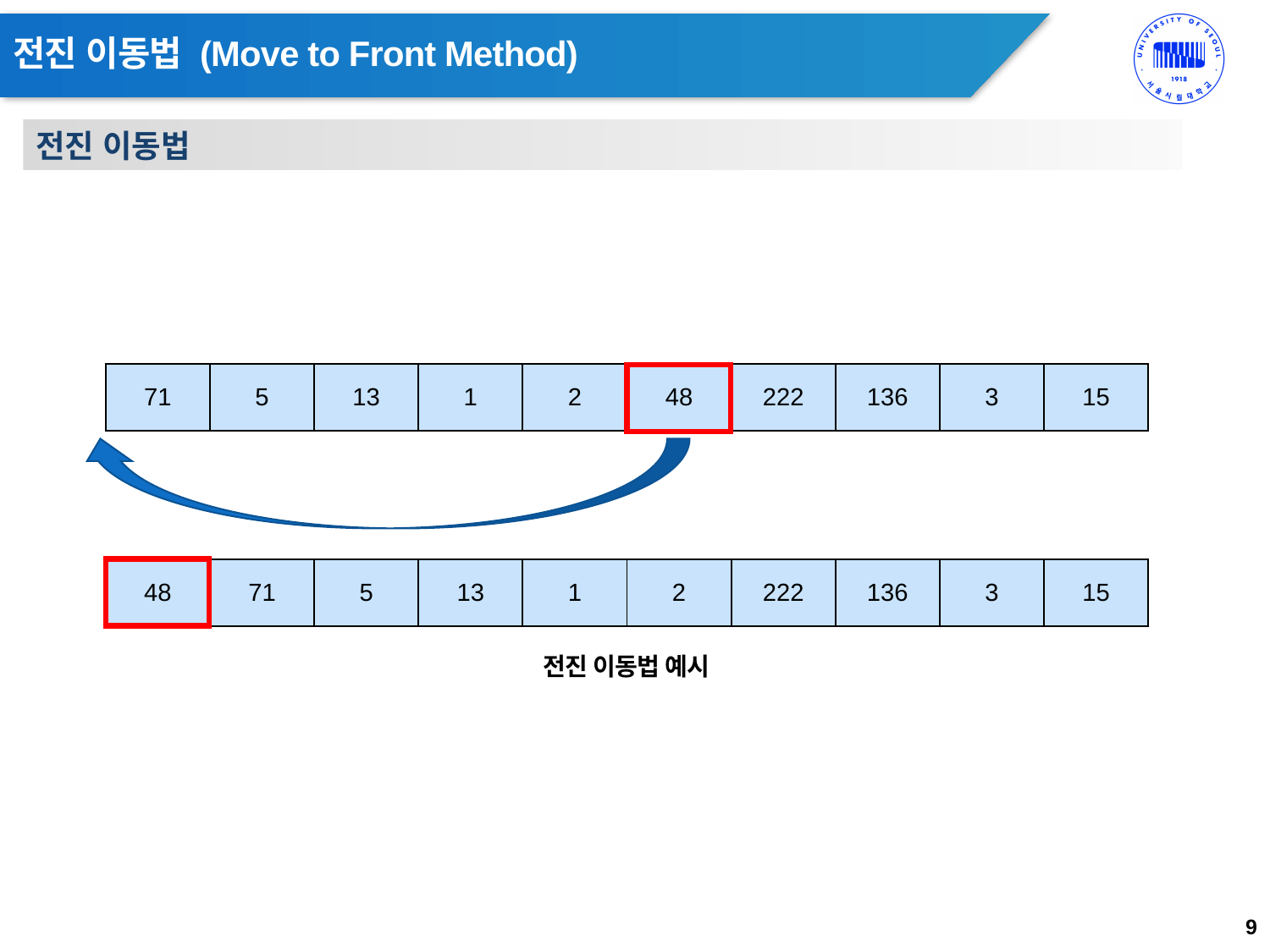

# 전진 이동법 (Move to Front Method)
전진 이동법
| 71 | 5 | 13 | 1 | 2 | 48 | 222 | 136 | 3 | 15 |
| --- | --- | --- | --- | --- | --- | --- | --- | --- | --- |

| 48 | 71 | 5 | 13 | 1 | 2 | 222 | 136 | 3 | 15 |
| --- | --- | --- | --- | --- | --- | --- | --- | --- | --- |
전진 이동법 예시
9